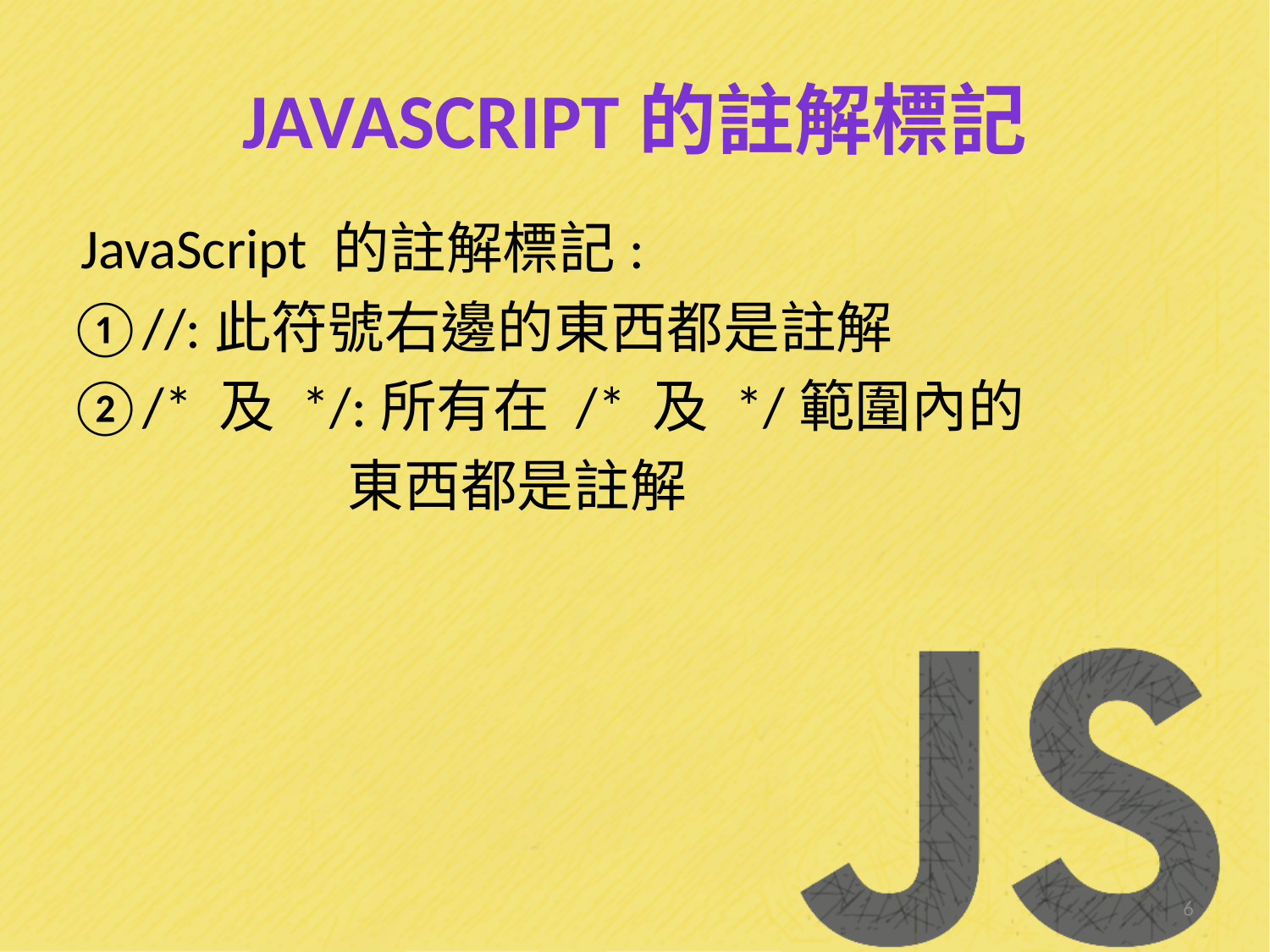

# JavaScript的註解標記
 JavaScript 的註解標記:
//:此符號右邊的東西都是註解
/* 及 */:所有在 /* 及 */範圍內的
		 東西都是註解
6